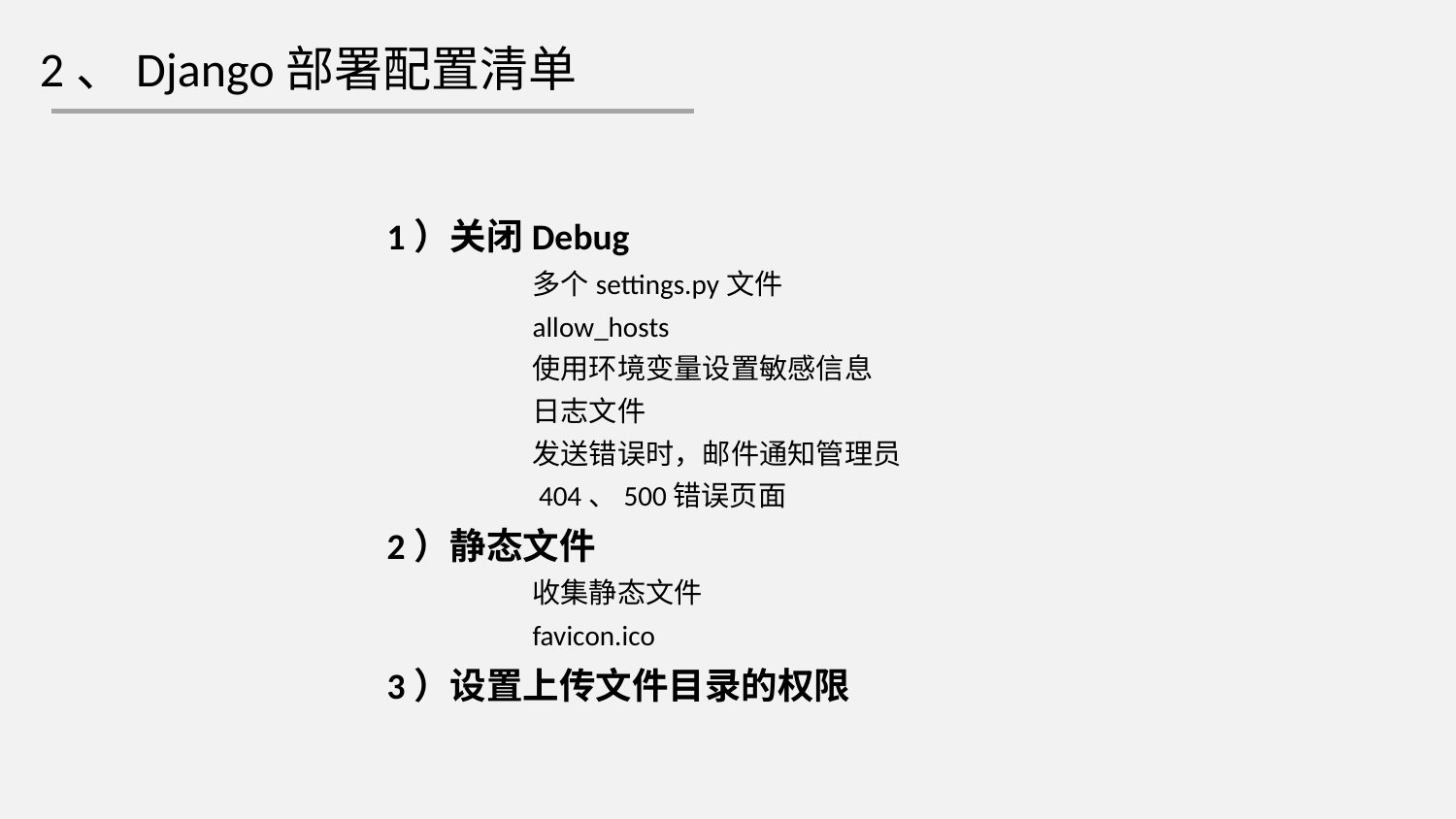

2、Django部署配置清单
1）关闭Debug
	多个settings.py文件
	allow_hosts
	使用环境变量设置敏感信息
	日志文件
	发送错误时，邮件通知管理员
	 404、500错误页面
2）静态文件
	收集静态文件
	favicon.ico
3）设置上传文件目录的权限